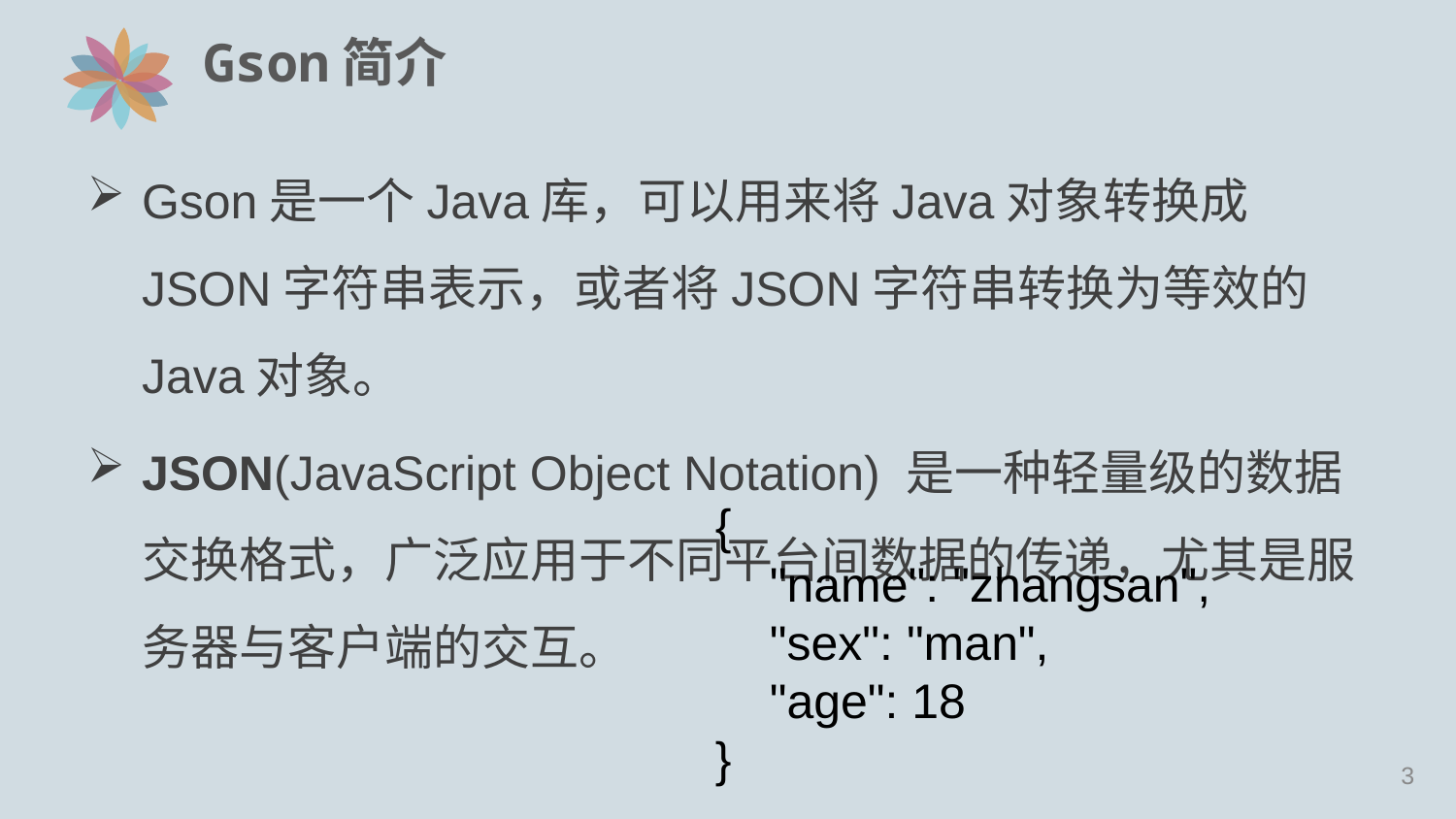

# Gson简介
Gson是一个Java库，可以用来将Java对象转换成JSON字符串表示，或者将JSON字符串转换为等效的Java对象。
JSON(JavaScript Object Notation) 是一种轻量级的数据交换格式，广泛应用于不同平台间数据的传递，尤其是服务器与客户端的交互。
{
    "name": "zhangsan",
    "sex": "man",
    "age": 18
}
3